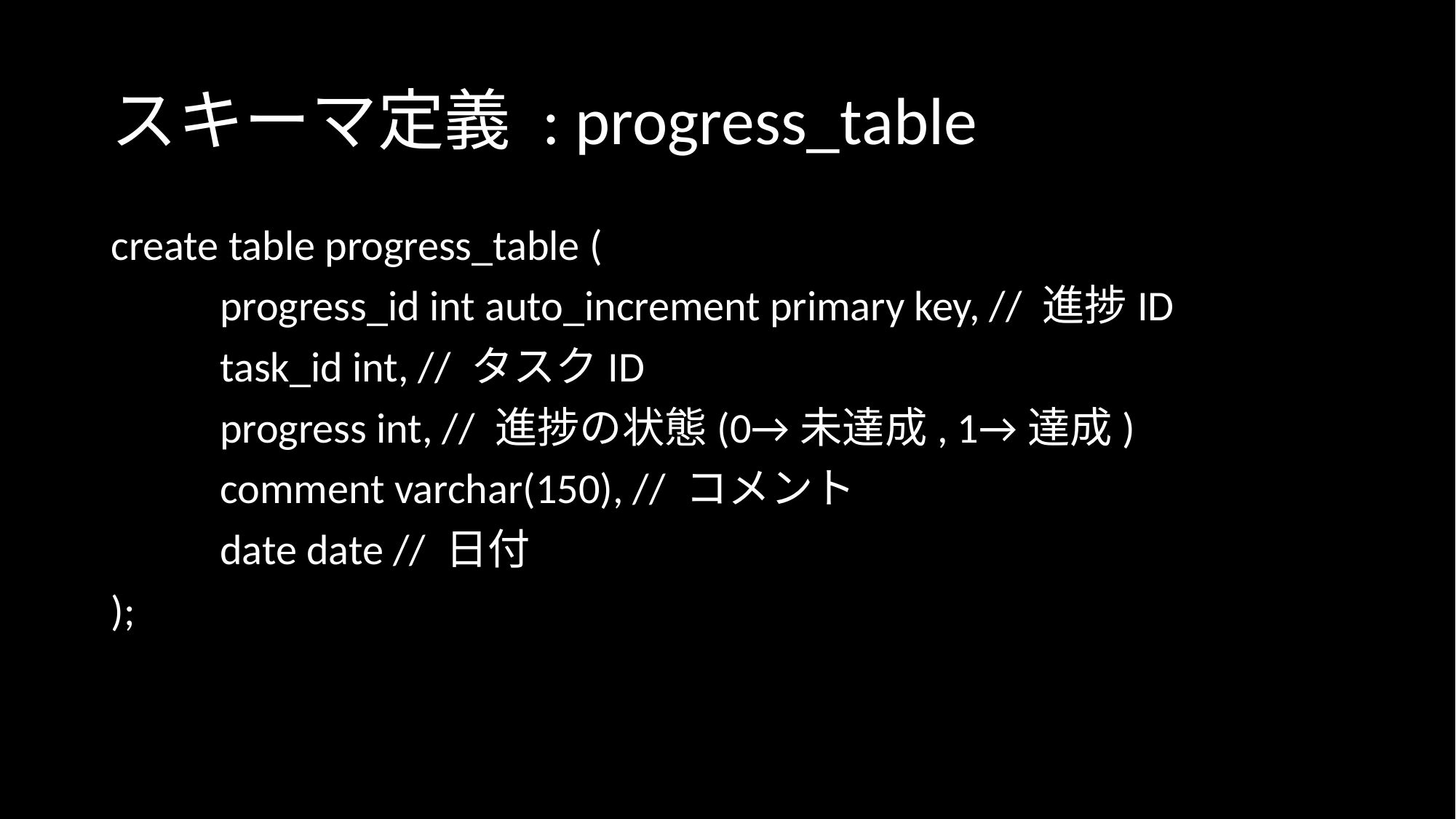

# スキーマ定義 : progress_table
create table progress_table (
	progress_id int auto_increment primary key, // 進捗ID
    	task_id int, // タスクID
	progress int, // 進捗の状態(0→未達成, 1→達成)
	comment varchar(150), // コメント
	date date // 日付
);